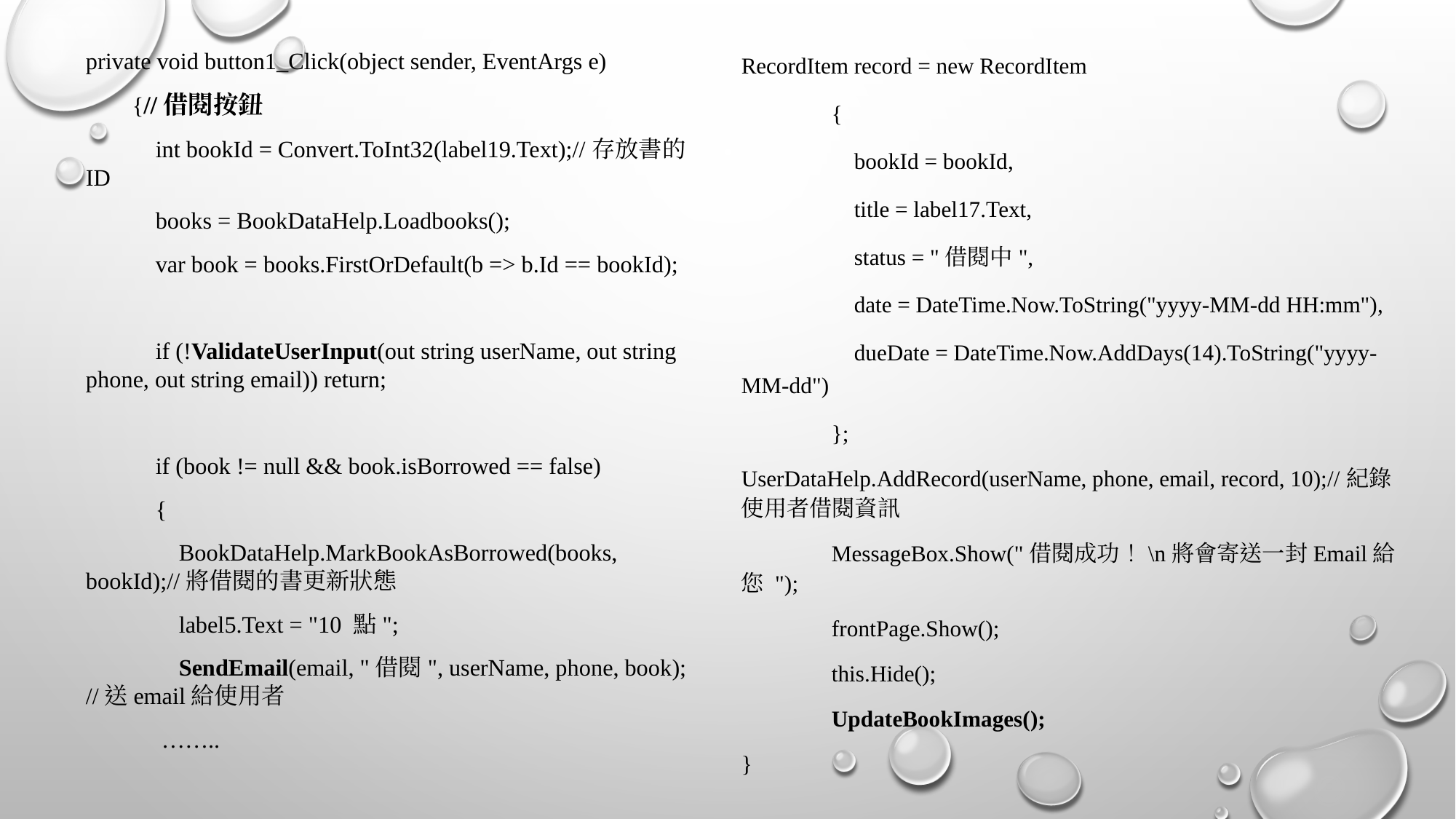

private void button1_Click(object sender, EventArgs e)
        {//借閱按鈕
            int bookId = Convert.ToInt32(label19.Text);//存放書的 ID
            books = BookDataHelp.Loadbooks();
            var book = books.FirstOrDefault(b => b.Id == bookId);

            if (!ValidateUserInput(out string userName, out string phone, out string email)) return;

            if (book != null && book.isBorrowed == false)
            {
                BookDataHelp.MarkBookAsBorrowed(books, bookId);//將借閱的書更新狀態
                label5.Text = "10 點";
                SendEmail(email, "借閱", userName, phone, book); //送email給使用者
             ……..
RecordItem record = new RecordItem
                {
                    bookId = bookId,
                    title = label17.Text,
                    status = "借閱中",
                    date = DateTime.Now.ToString("yyyy-MM-dd HH:mm"),
                    dueDate = DateTime.Now.AddDays(14).ToString("yyyy-MM-dd")
                };
UserDataHelp.AddRecord(userName, phone, email, record, 10);//紀錄使用者借閱資訊
                MessageBox.Show("借閱成功！\n將會寄送一封Email給您 ");
                frontPage.Show();
                this.Hide();
                UpdateBookImages();
}